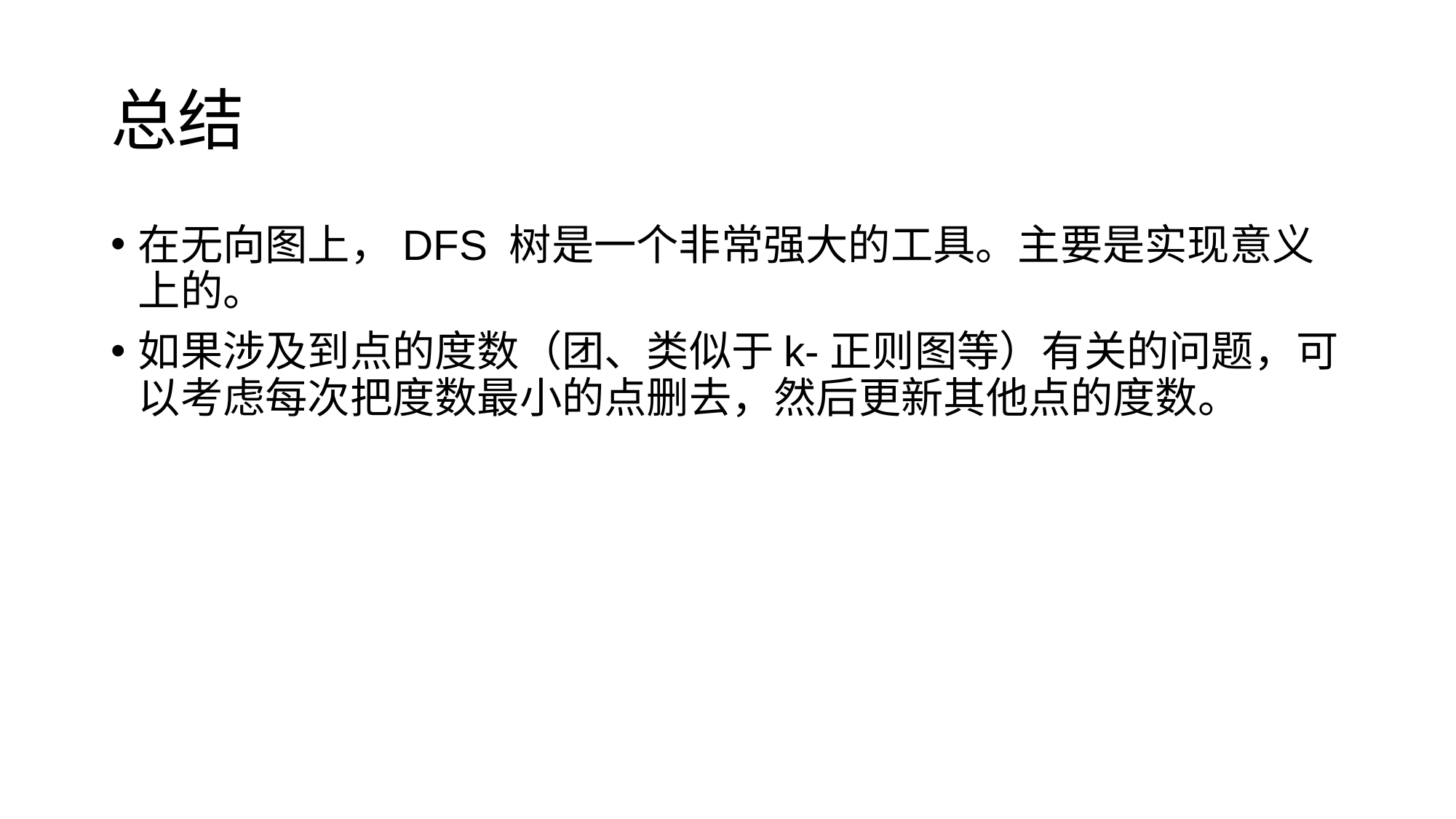

# 总结
在无向图上，DFS 树是一个非常强大的工具。主要是实现意义上的。
如果涉及到点的度数（团、类似于k-正则图等）有关的问题，可以考虑每次把度数最小的点删去，然后更新其他点的度数。